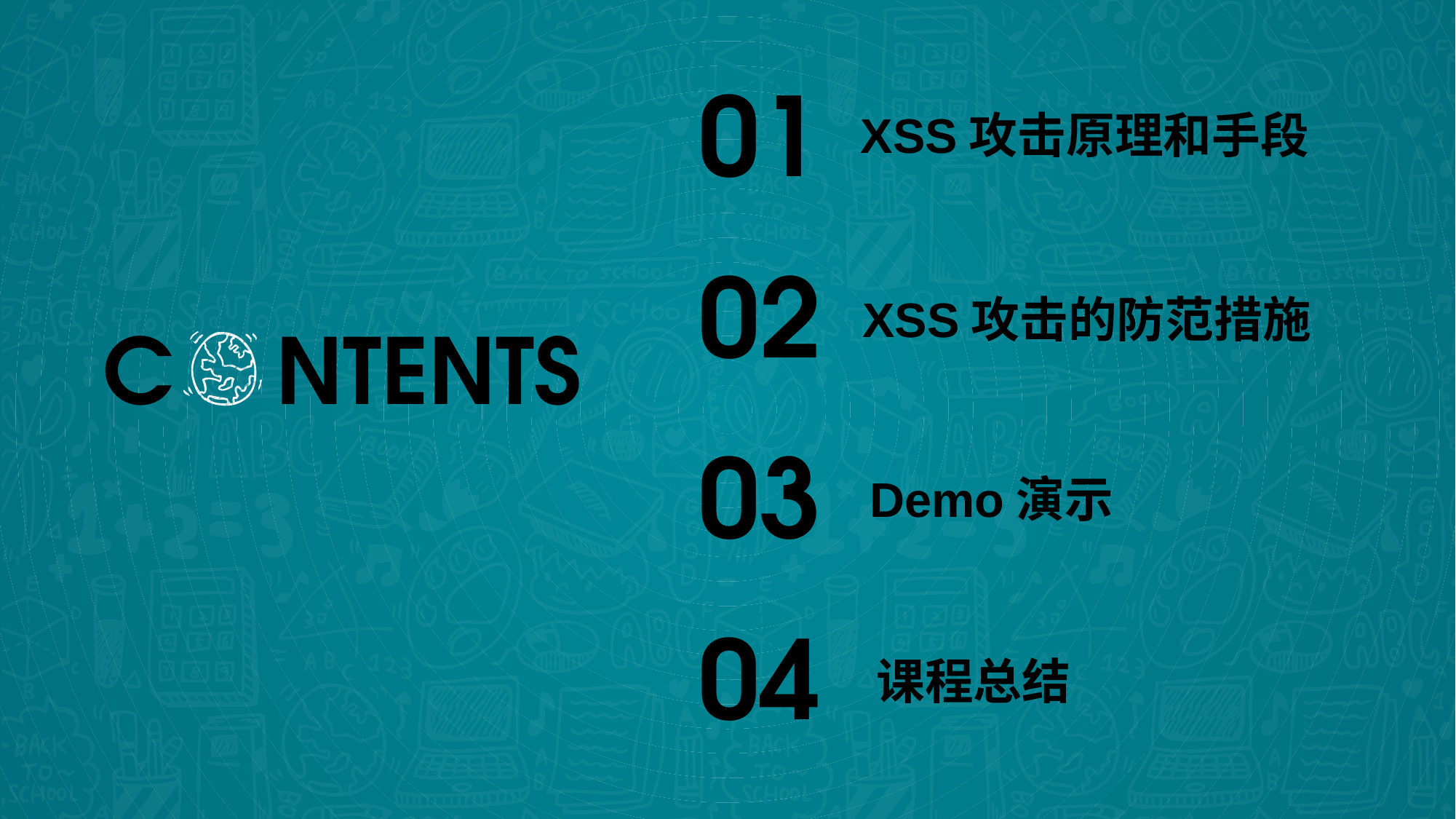

01
XSS攻击原理和手段
02
XSS攻击的防范措施
C    NTENTS

03
Demo演示
04
课程总结